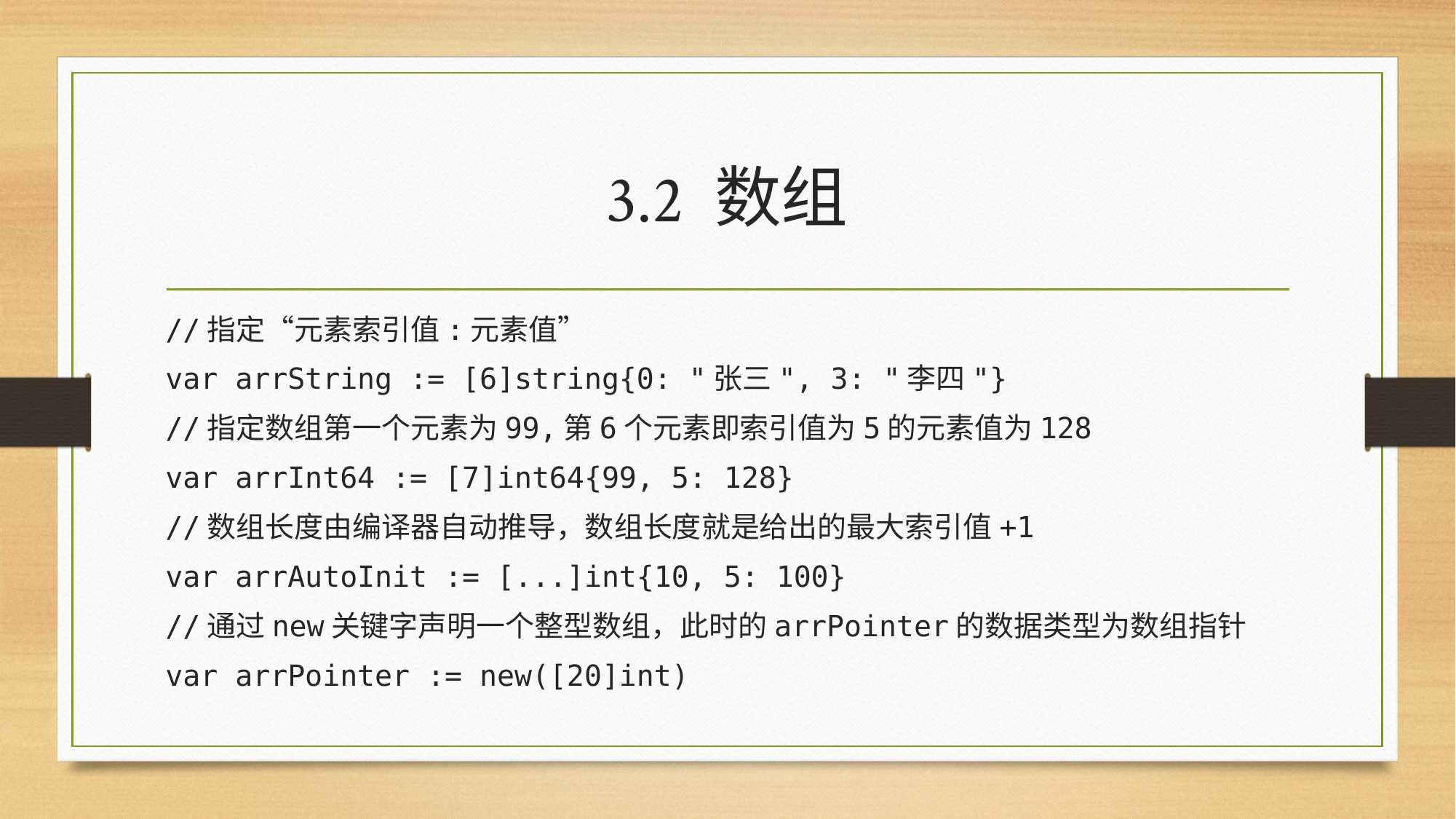

# 3.2 数组
//指定“元素索引值:元素值”
var arrString := [6]string{0: "张三", 3: "李四"}
//指定数组第一个元素为99,第6个元素即索引值为5的元素值为128
var arrInt64 := [7]int64{99, 5: 128}
//数组长度由编译器自动推导，数组长度就是给出的最大索引值+1
var arrAutoInit := [...]int{10, 5: 100}
//通过new关键字声明一个整型数组，此时的arrPointer的数据类型为数组指针
var arrPointer := new([20]int)